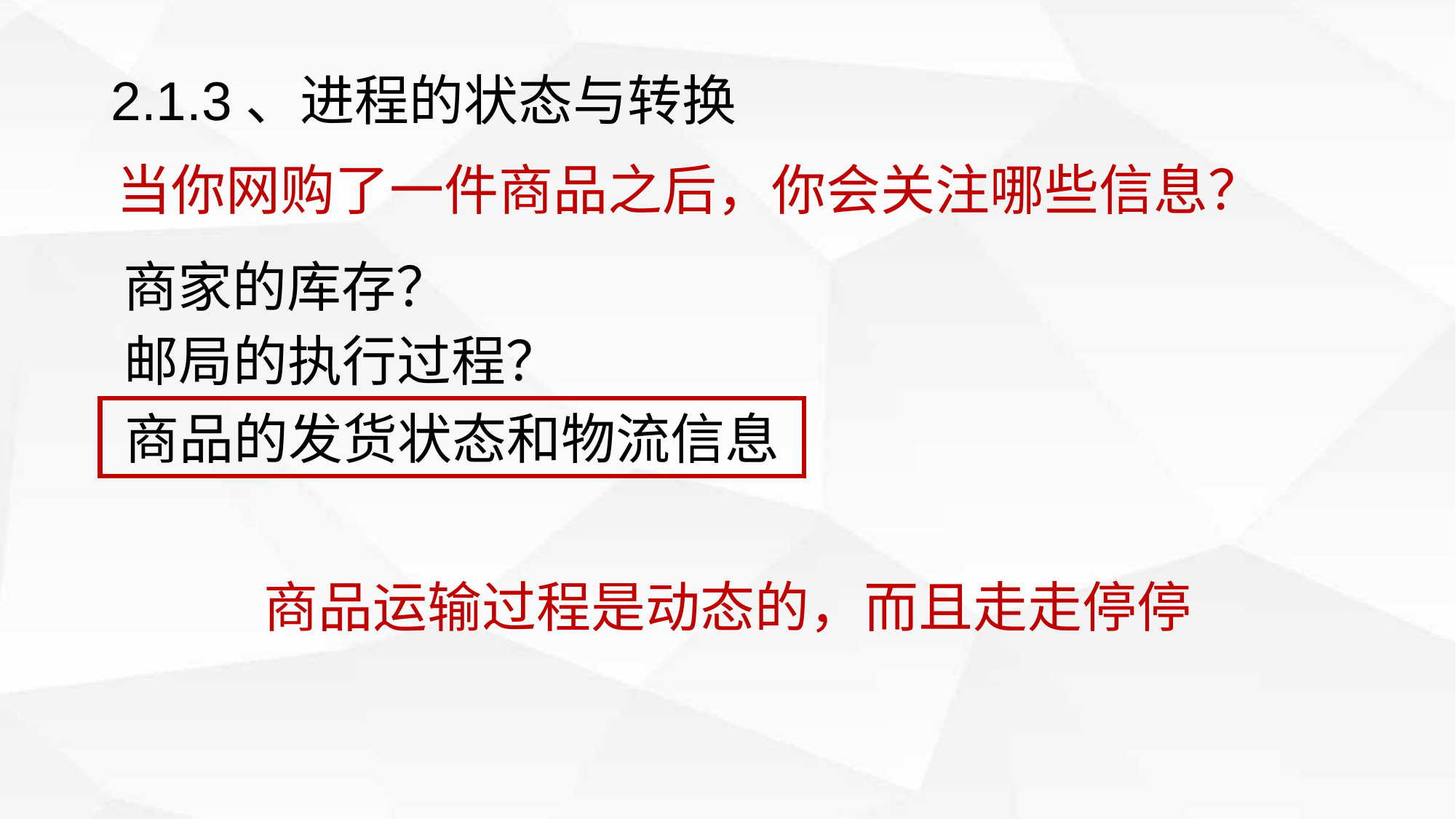

# 2.1.3、进程的状态与转换
当你网购了一件商品之后，你会关注哪些信息？
商家的库存？
邮局的执行过程？
商品的发货状态和物流信息

商品运输过程是动态的，而且走走停停